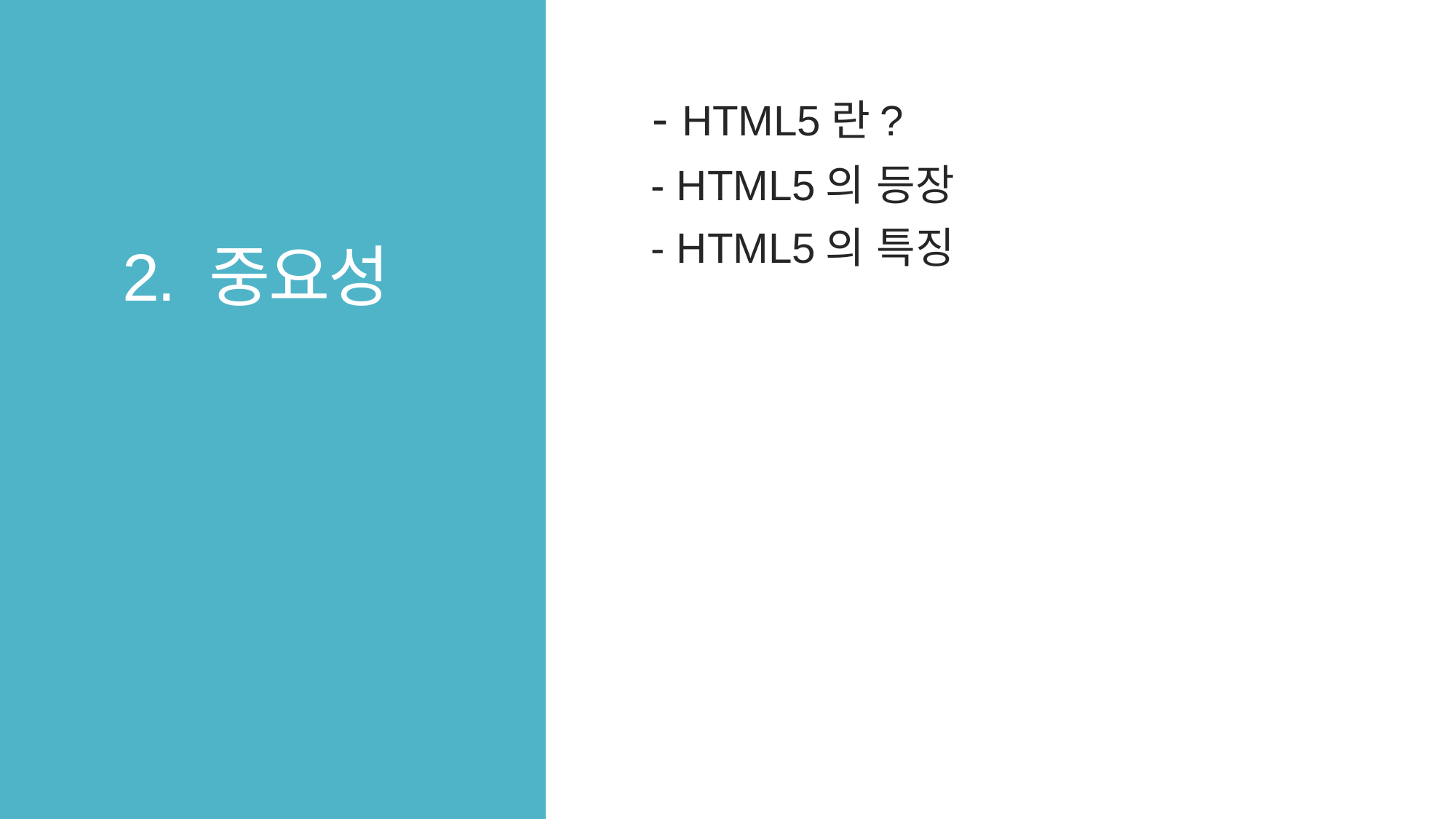

- HTML5란?
- HTML5의 등장
- HTML5의 특징

# 2. 중요성